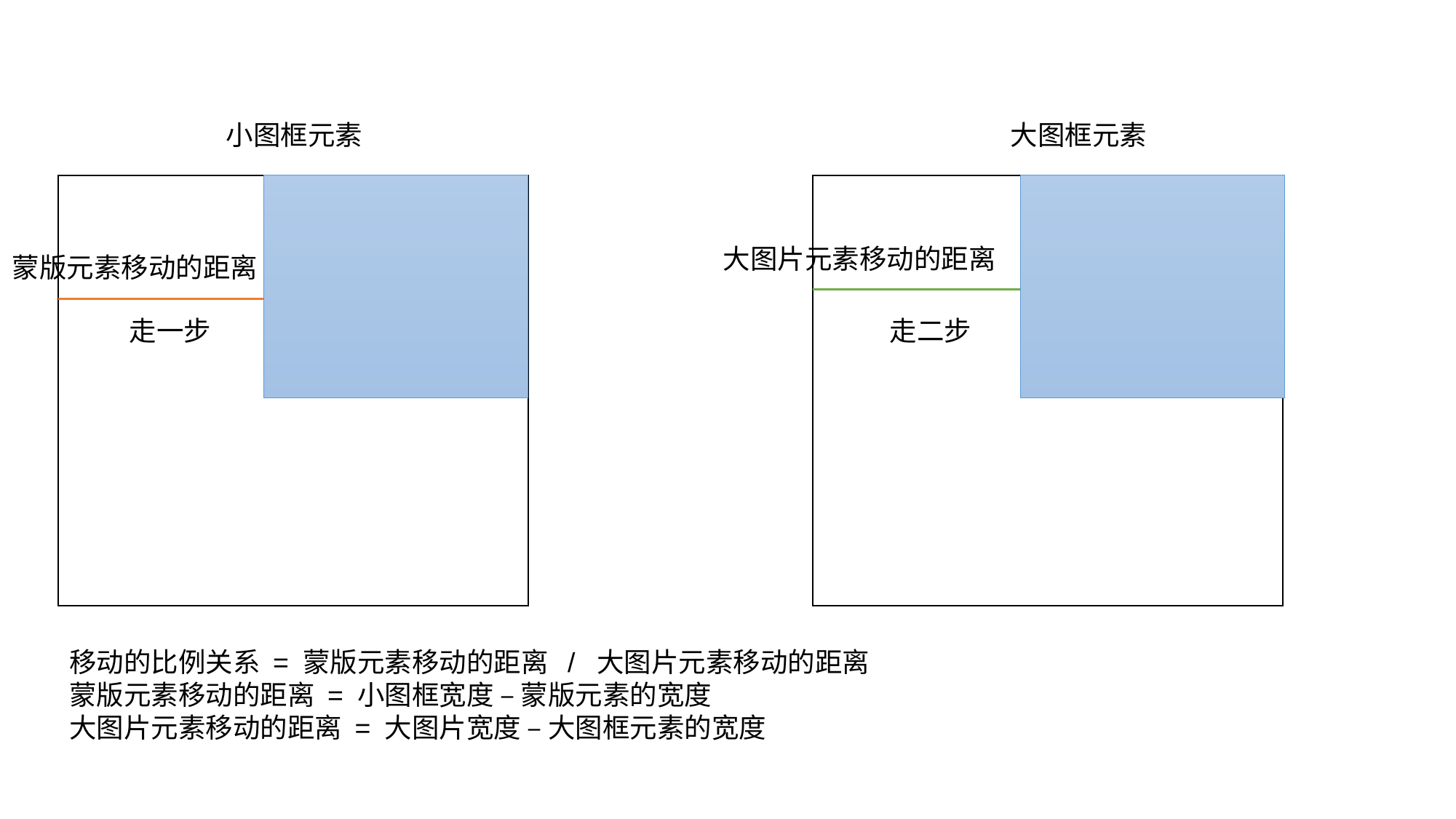

小图框元素
大图框元素

大图片元素移动的距离
蒙版元素移动的距离
走一步
走二步
移动的比例关系 = 蒙版元素移动的距离  /  大图片元素移动的距离
蒙版元素移动的距离 = 小图框宽度 – 蒙版元素的宽度
大图片元素移动的距离 = 大图片宽度 – 大图框元素的宽度